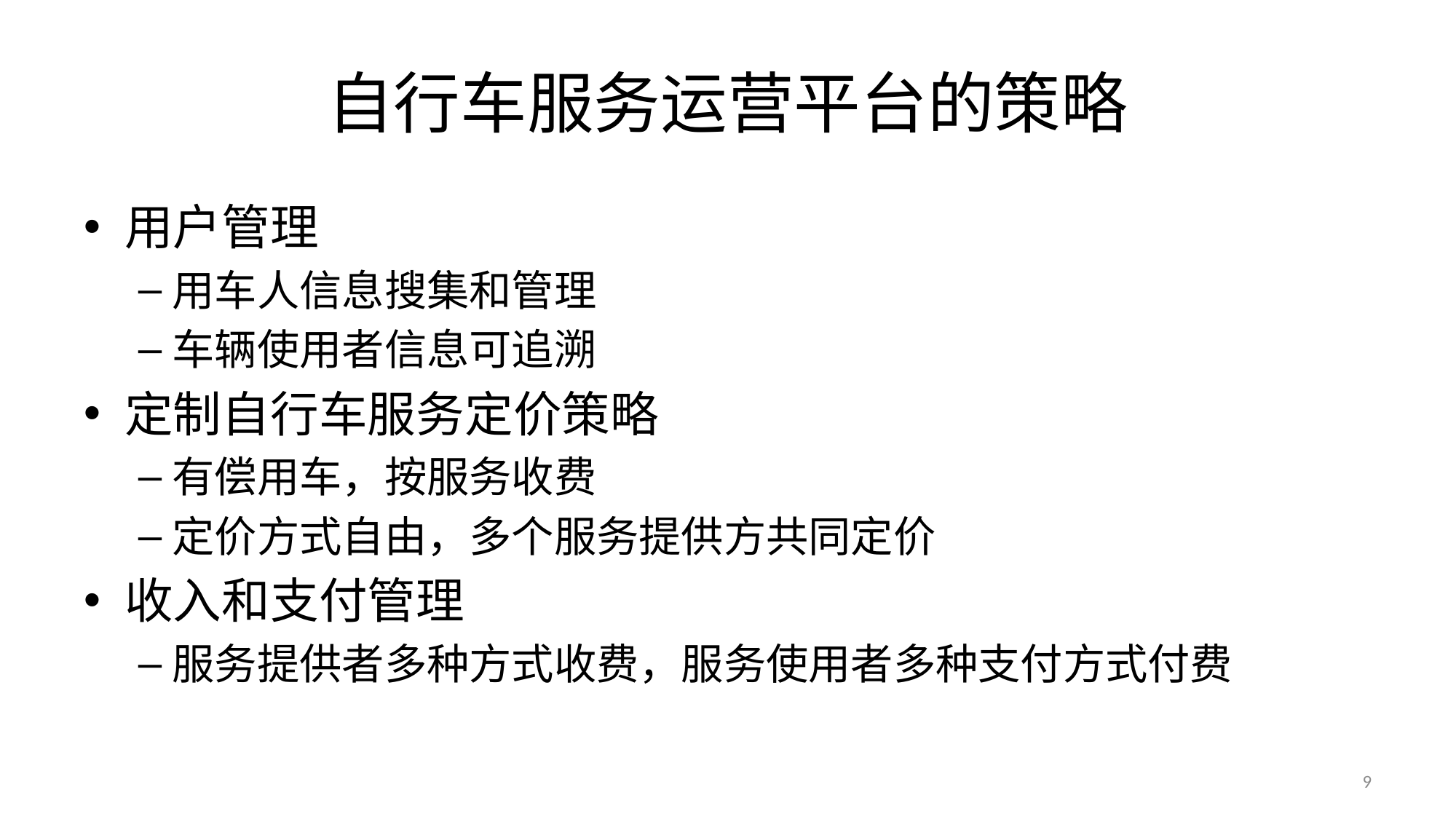

# 自行车服务运营平台的策略
用户管理
用车人信息搜集和管理
车辆使用者信息可追溯
定制自行车服务定价策略
有偿用车，按服务收费
定价方式自由，多个服务提供方共同定价
收入和支付管理
服务提供者多种方式收费，服务使用者多种支付方式付费

9